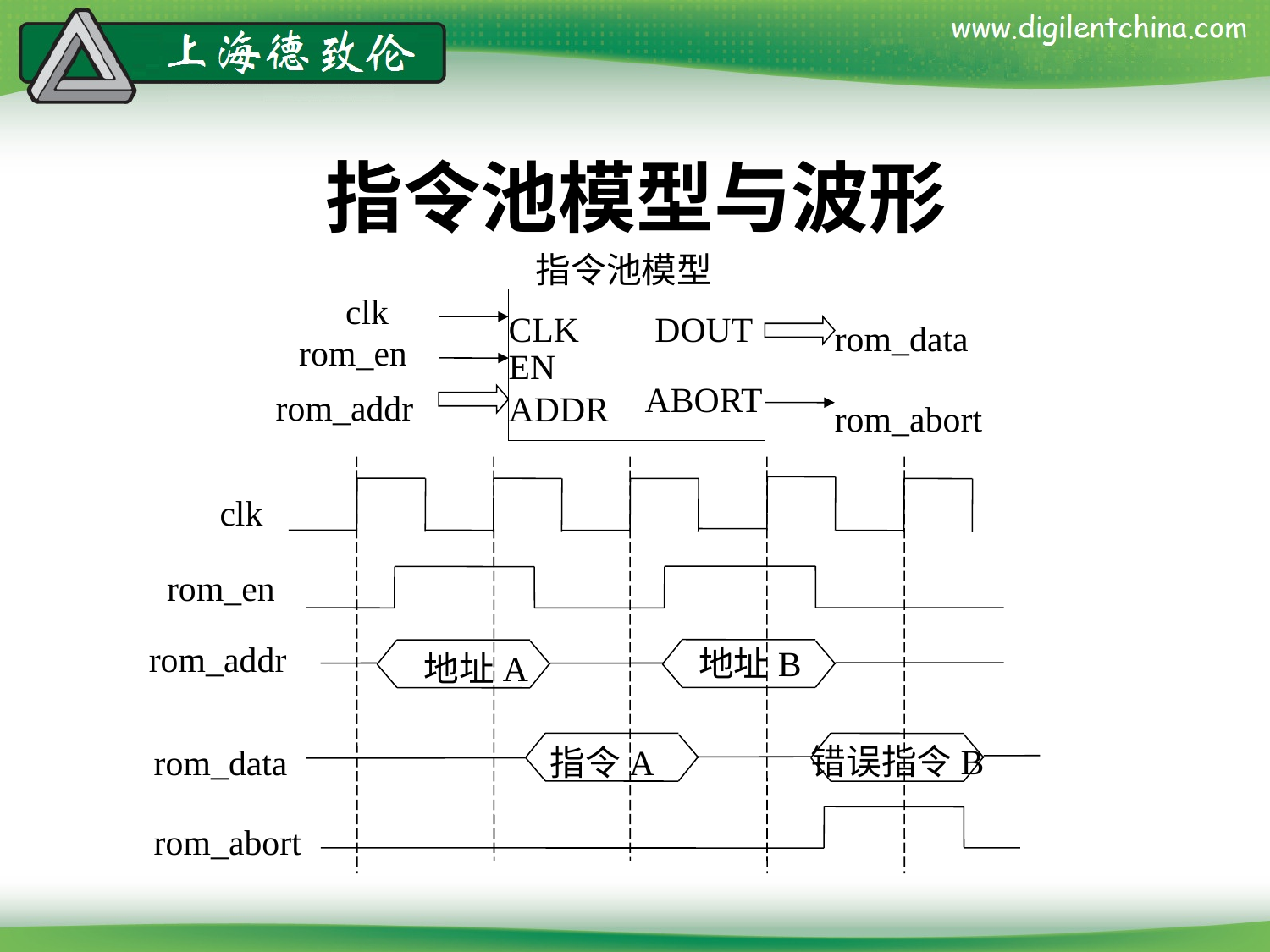

# 指令池模型与波形

指令池模型

clk
CLK
DOUT

rom_data
rom_en
EN

ABORT
rom_addr

ADDR
rom_abort

clk
rom_en

rom_addr

地址B
地址A

错误指令B
指令A
rom_data

rom_abort